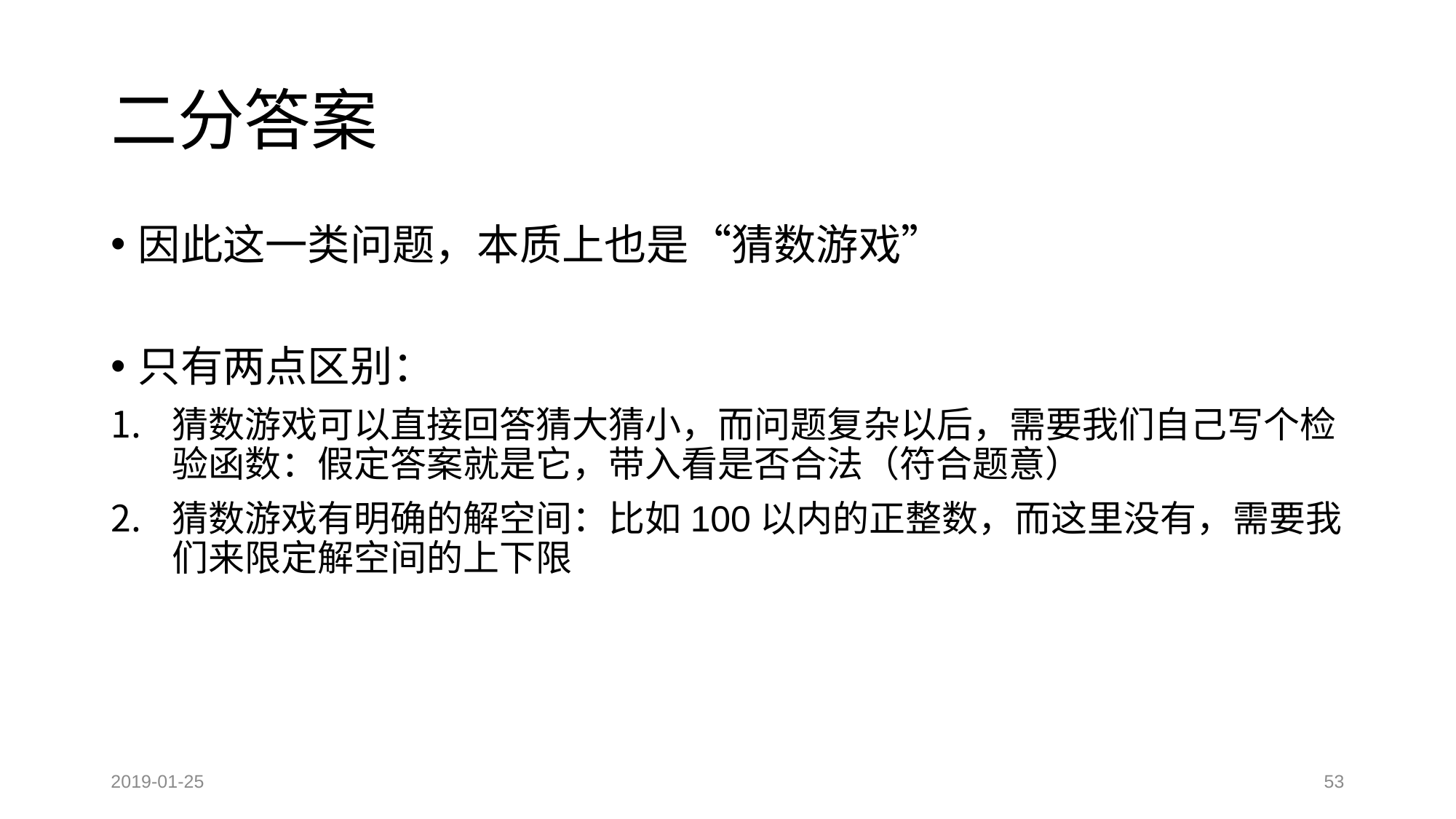

# 二分答案
因此这一类问题，本质上也是“猜数游戏”

只有两点区别：
猜数游戏可以直接回答猜大猜小，而问题复杂以后，需要我们自己写个检验函数：假定答案就是它，带入看是否合法（符合题意）
猜数游戏有明确的解空间：比如100以内的正整数，而这里没有，需要我们来限定解空间的上下限
2019-01-25
53